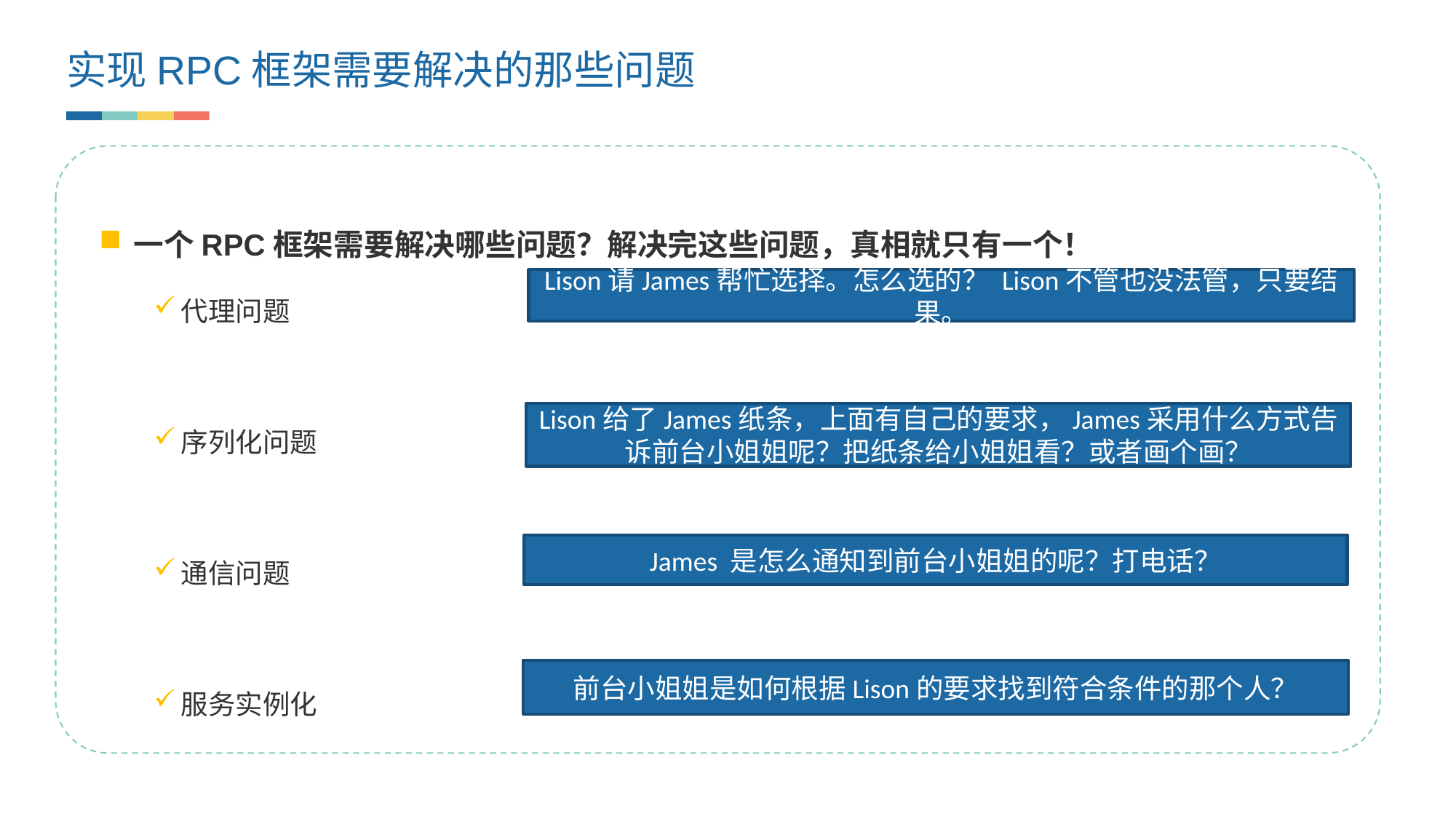

实现RPC框架需要解决的那些问题

一个RPC框架需要解决哪些问题？解决完这些问题，真相就只有一个！
代理问题

序列化问题

通信问题

服务实例化
Lison请James帮忙选择。怎么选的？ Lison不管也没法管，只要结果。
Lison给了James纸条，上面有自己的要求，James采用什么方式告诉前台小姐姐呢？把纸条给小姐姐看？或者画个画？
James 是怎么通知到前台小姐姐的呢？打电话？
前台小姐姐是如何根据Lison的要求找到符合条件的那个人？